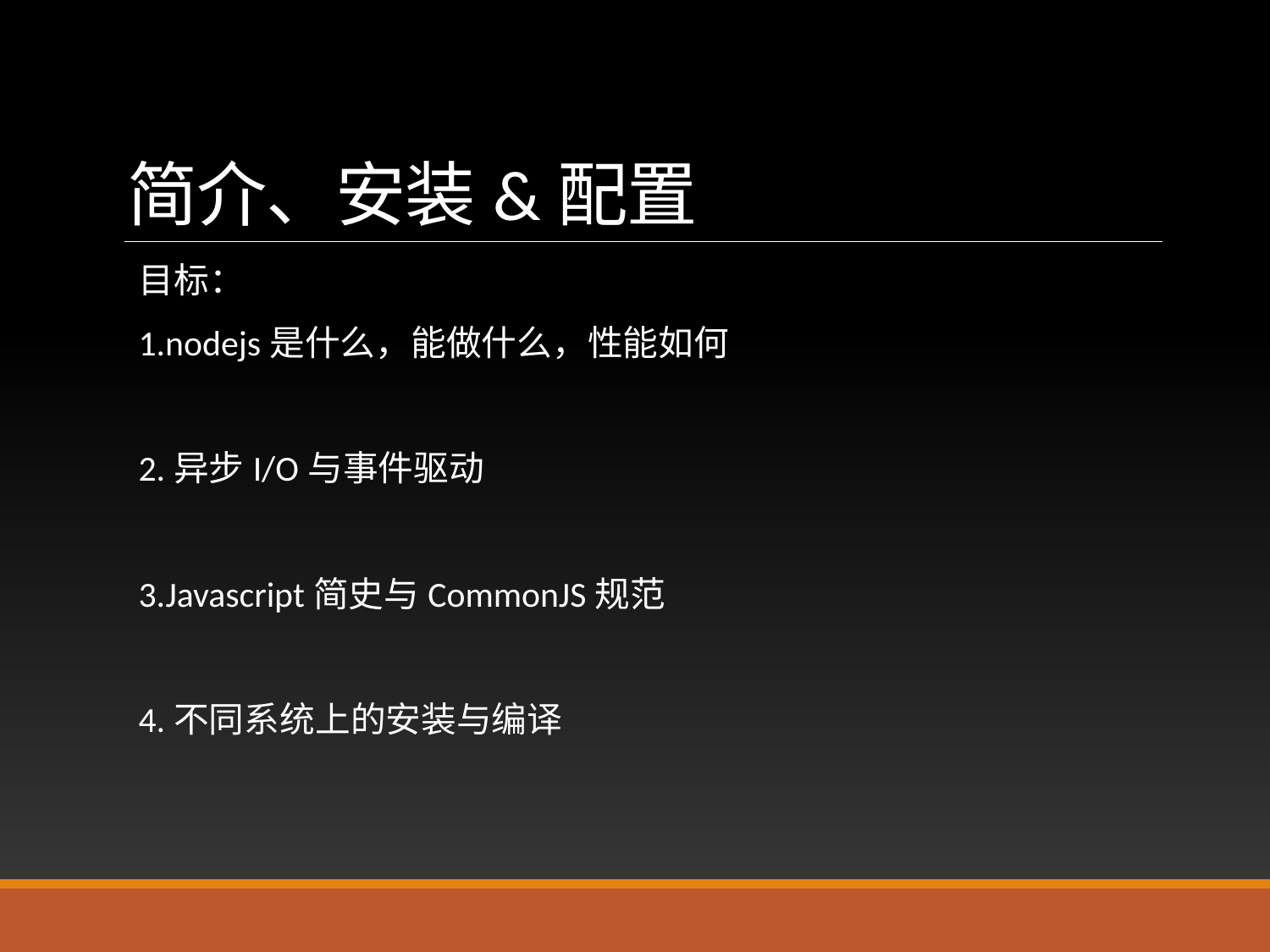

# 简介、安装&配置
  目标：
   1.nodejs是什么，能做什么，性能如何

   2.异步I/O与事件驱动

   3.Javascript简史与CommonJS规范

   4.不同系统上的安装与编译